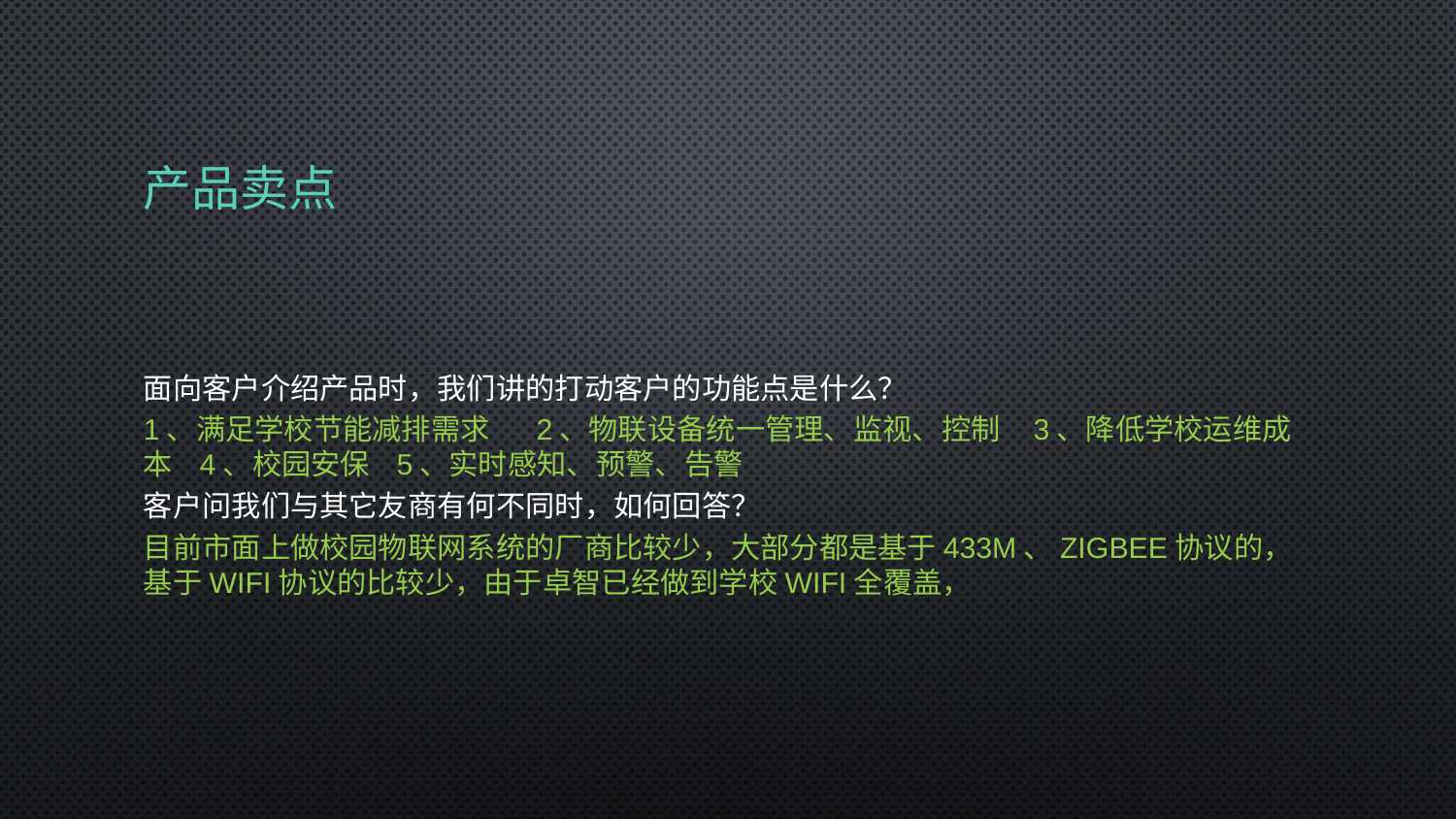

# 产品卖点
面向客户介绍产品时，我们讲的打动客户的功能点是什么？
1、满足学校节能减排需求      2、物联设备统一管理、监视、控制    3、降低学校运维成本   4、校园安保   5、实时感知、预警、告警
客户问我们与其它友商有何不同时，如何回答？
目前市面上做校园物联网系统的厂商比较少，大部分都是基于433M、zigbee协议的，基于wifi协议的比较少，由于卓智已经做到学校wifi全覆盖，